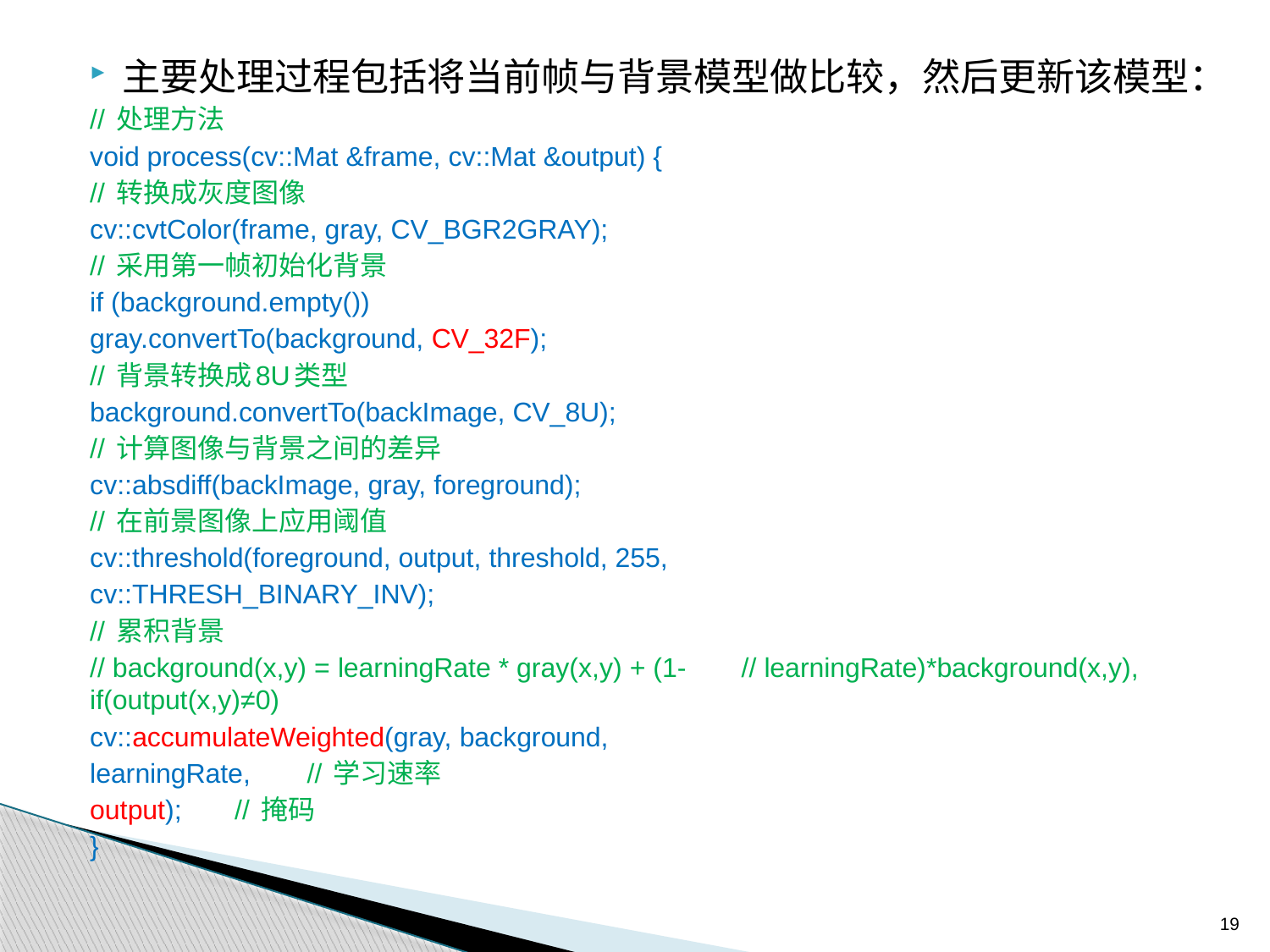

主要处理过程包括将当前帧与背景模型做比较，然后更新该模型：
	// 处理方法
	void process(cv::Mat &frame, cv::Mat &output) {
		// 转换成灰度图像
		cv::cvtColor(frame, gray, CV_BGR2GRAY);
		// 采用第一帧初始化背景
		if (background.empty())
			gray.convertTo(background, CV_32F);
		// 背景转换成8U类型
		background.convertTo(backImage, CV_8U);
		// 计算图像与背景之间的差异
		cv::absdiff(backImage, gray, foreground);
		// 在前景图像上应用阈值
		cv::threshold(foreground, output, threshold, 255,
			cv::THRESH_BINARY_INV);
		// 累积背景
		// background(x,y) = learningRate * gray(x,y) + (1-			// learningRate)*background(x,y), if(output(x,y)≠0)
		cv::accumulateWeighted(gray, background,
			learningRate,	// 学习速率
			output);		// 掩码
	}
19